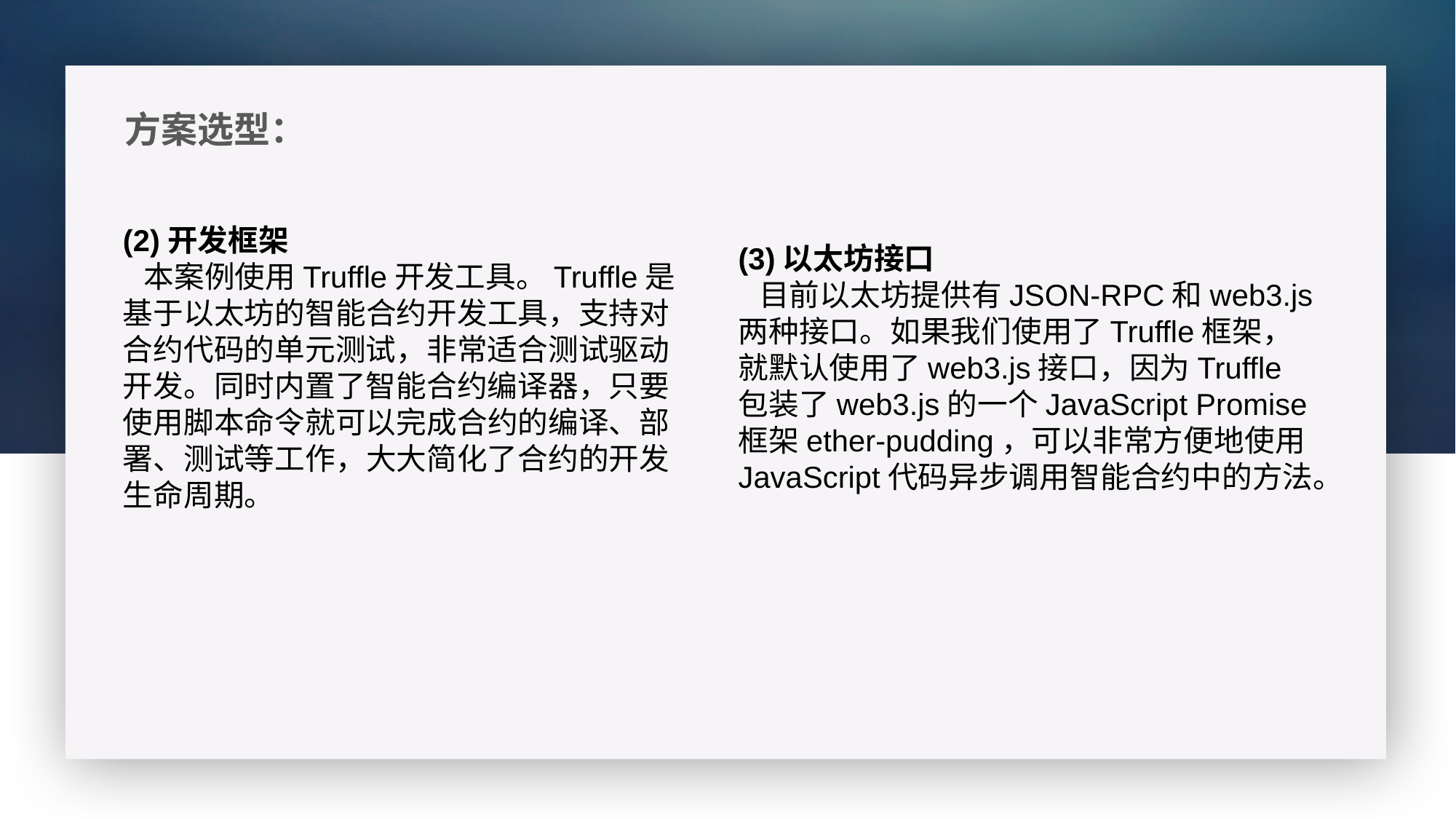

方案选型：
(2)开发框架
  本案例使用Truffle开发工具。Truffle是基于以太坊的智能合约开发工具，支持对合约代码的单元测试，非常适合测试驱动开发。同时内置了智能合约编译器，只要使用脚本命令就可以完成合约的编译、部署、测试等工作，大大简化了合约的开发生命周期。
(3)以太坊接口
  目前以太坊提供有JSON-RPC和web3.js两种接口。如果我们使用了Truffle框架，就默认使用了web3.js接口，因为Truffle包装了web3.js的一个JavaScript Promise框架ether-pudding，可以非常方便地使用JavaScript代码异步调用智能合约中的方法。